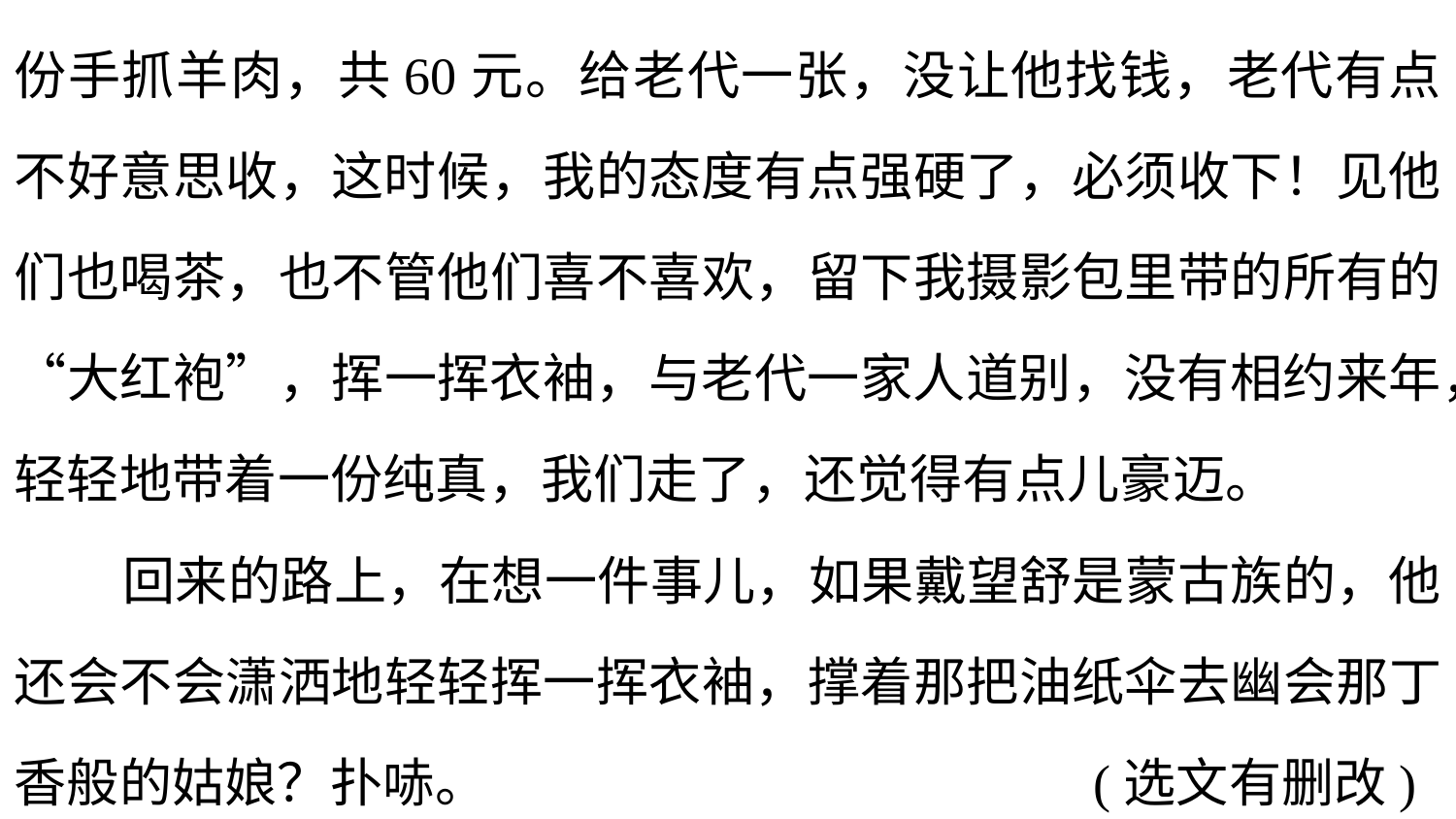

份手抓羊肉，共60元。给老代一张，没让他找钱，老代有点不好意思收，这时候，我的态度有点强硬了，必须收下！见他们也喝茶，也不管他们喜不喜欢，留下我摄影包里带的所有的“大红袍”，挥一挥衣袖，与老代一家人道别，没有相约来年，轻轻地带着一份纯真，我们走了，还觉得有点儿豪迈。
        回来的路上，在想一件事儿，如果戴望舒是蒙古族的，他还会不会潇洒地轻轻挥一挥衣袖，撑着那把油纸伞去幽会那丁香般的姑娘？扑哧。				    (选文有删改)